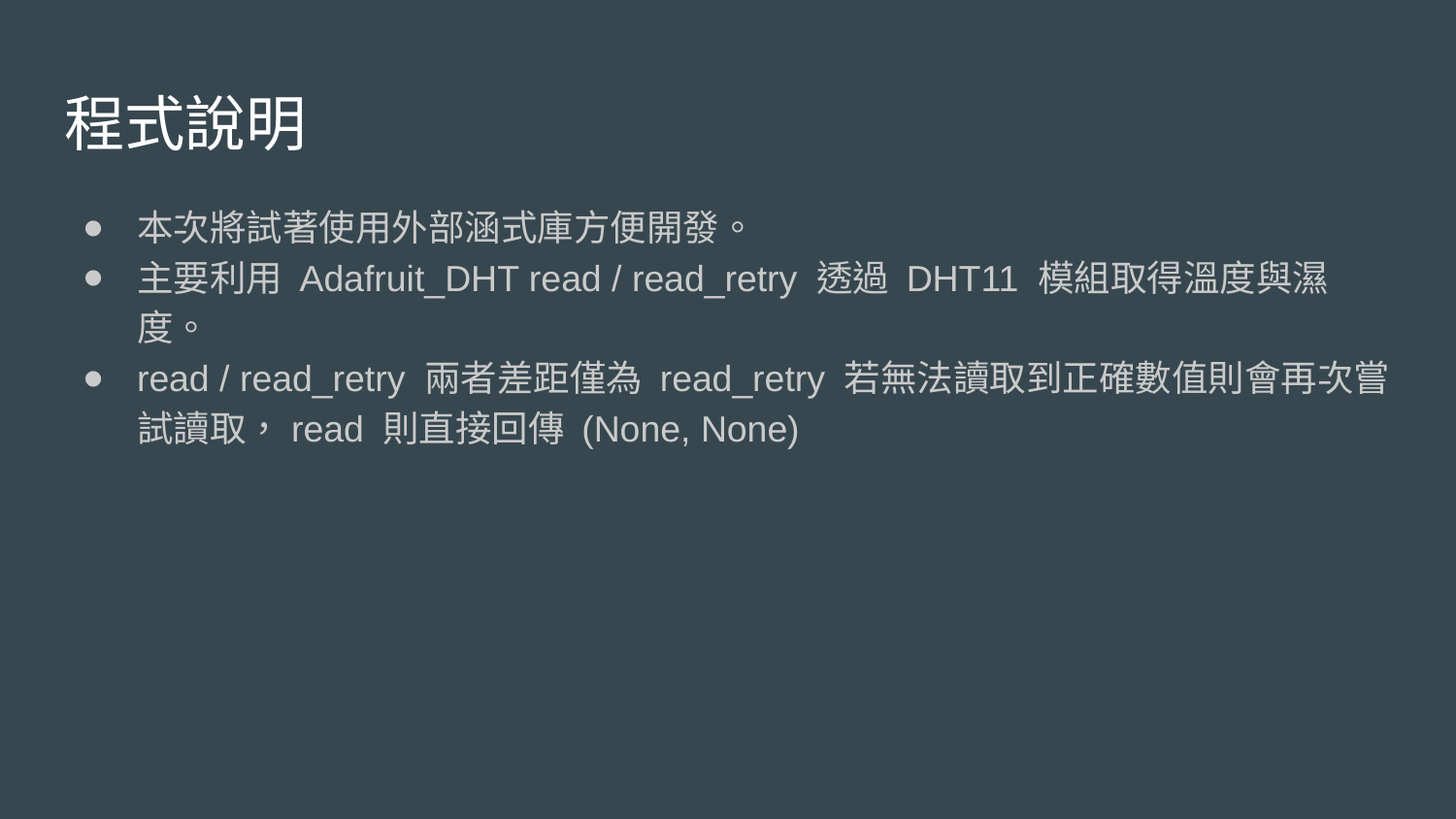

# 程式說明
本次將試著使用外部涵式庫方便開發。
主要利用 Adafruit_DHT read / read_retry 透過 DHT11 模組取得溫度與濕度。
read / read_retry 兩者差距僅為 read_retry 若無法讀取到正確數值則會再次嘗試讀取，read 則直接回傳 (None, None)